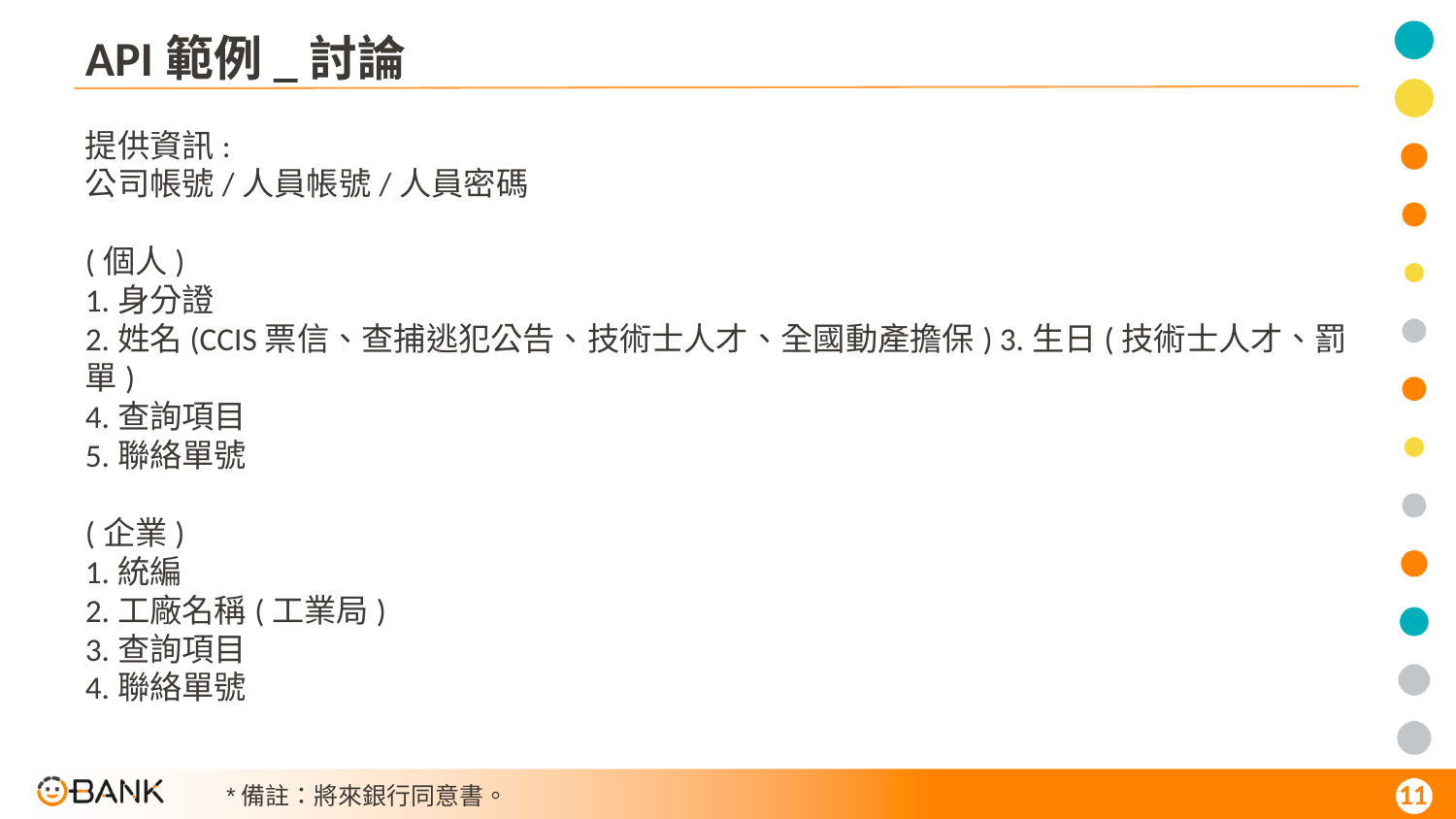

API範例_討論

提供資訊:
公司帳號/人員帳號/人員密碼

(個人)
1.身分證
2.姓名(CCIS票信、查捕逃犯公告、技術士人才、全國動產擔保) 3.生日(技術士人才、罰單)
4.查詢項目
5.聯絡單號

(企業)
1.統編
2.工廠名稱(工業局)
3.查詢項目
4.聯絡單號
*備註：將來銀行同意書。